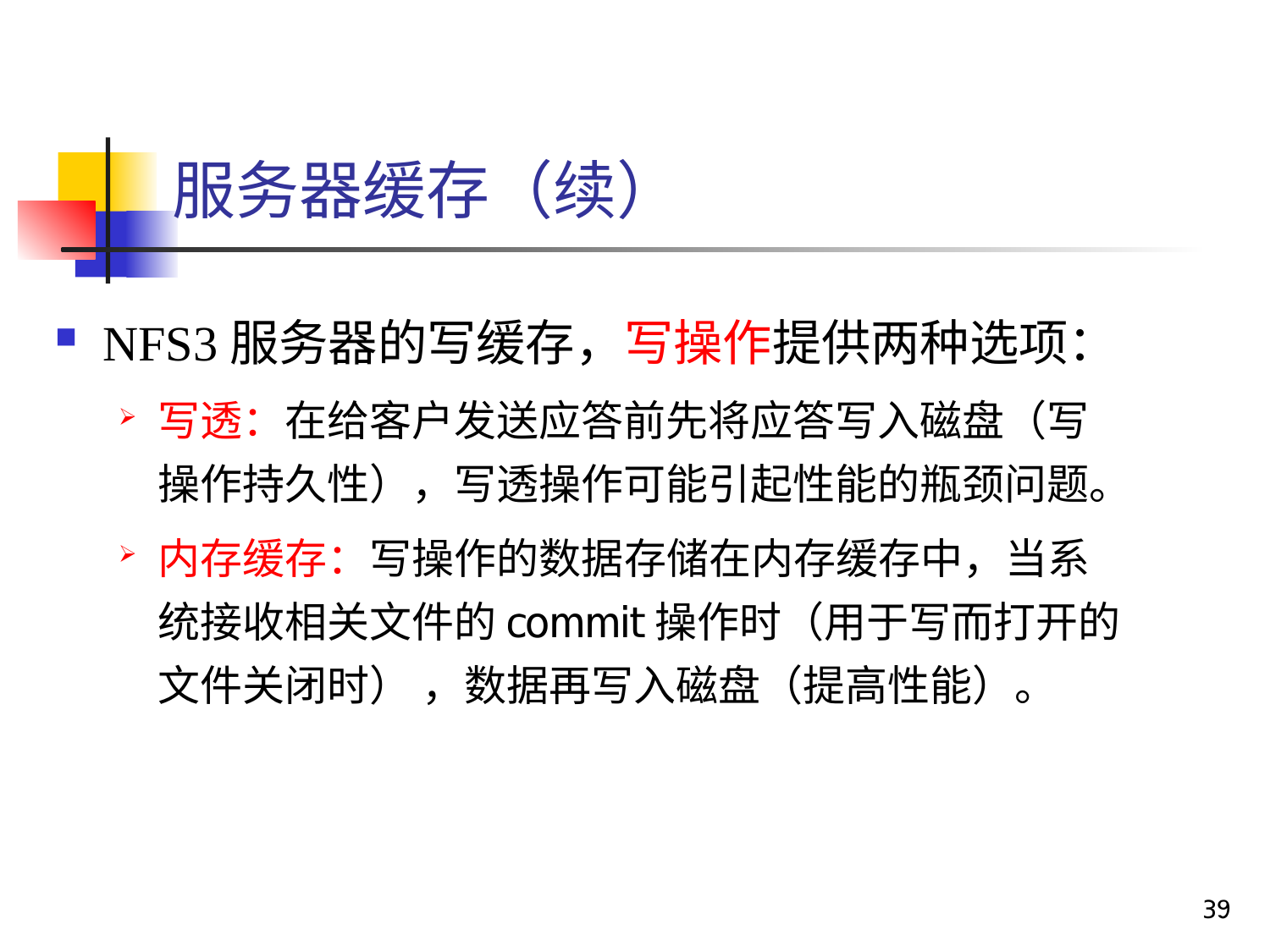

服务器缓存（续）
NFS3服务器的写缓存，写操作提供两种选项：
写透：在给客户发送应答前先将应答写入磁盘（写操作持久性），写透操作可能引起性能的瓶颈问题。
内存缓存：写操作的数据存储在内存缓存中，当系统接收相关文件的commit操作时（用于写而打开的文件关闭时） ，数据再写入磁盘（提高性能）。
39